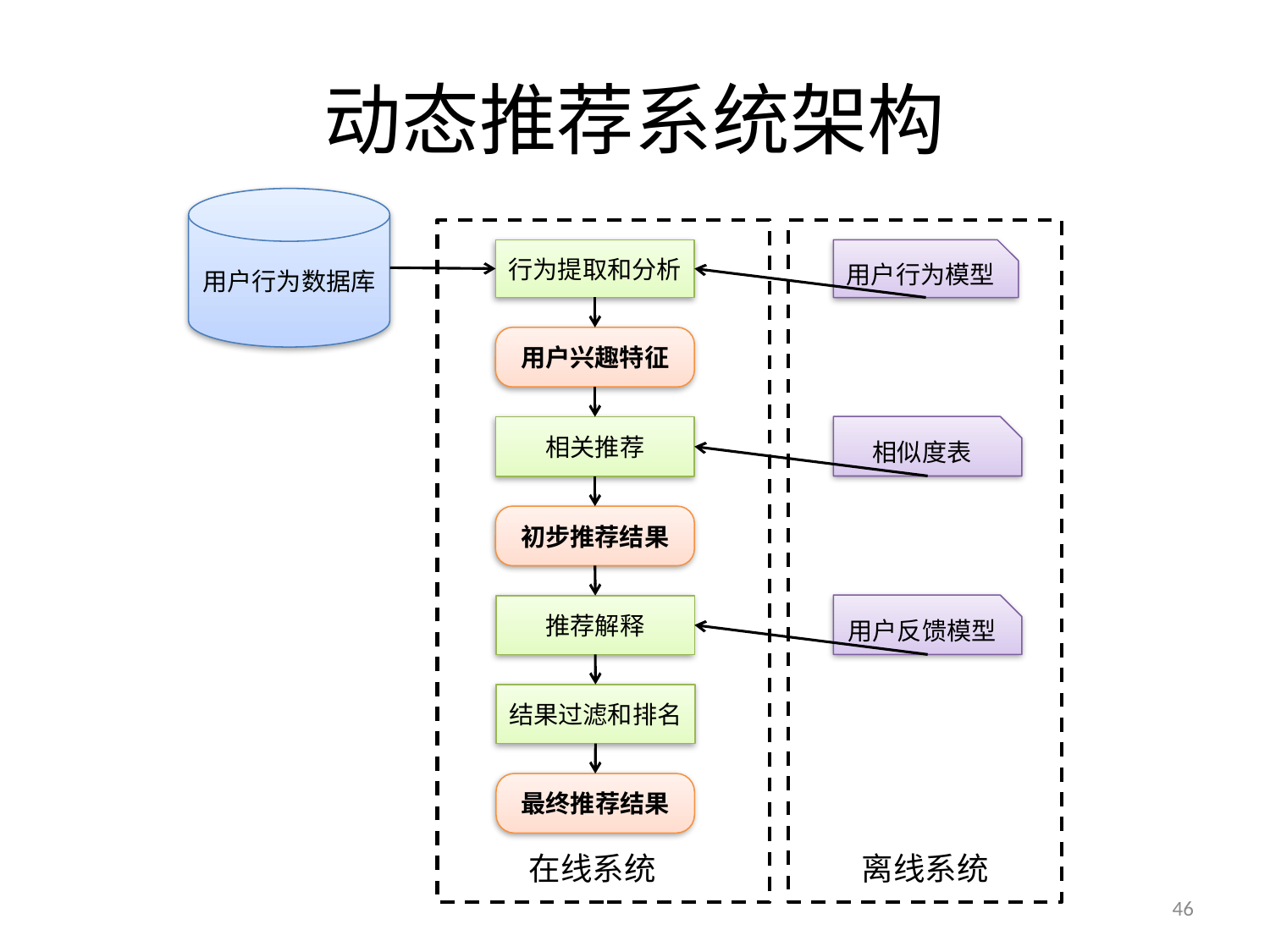

# 动态推荐系统架构
用户行为数据库

行为提取和分析
用户行为模型
用户兴趣特征
相似度表
相关推荐
初步推荐结果
用户反馈模型
推荐解释
结果过滤和排名
最终推荐结果
在线系统
离线系统
46